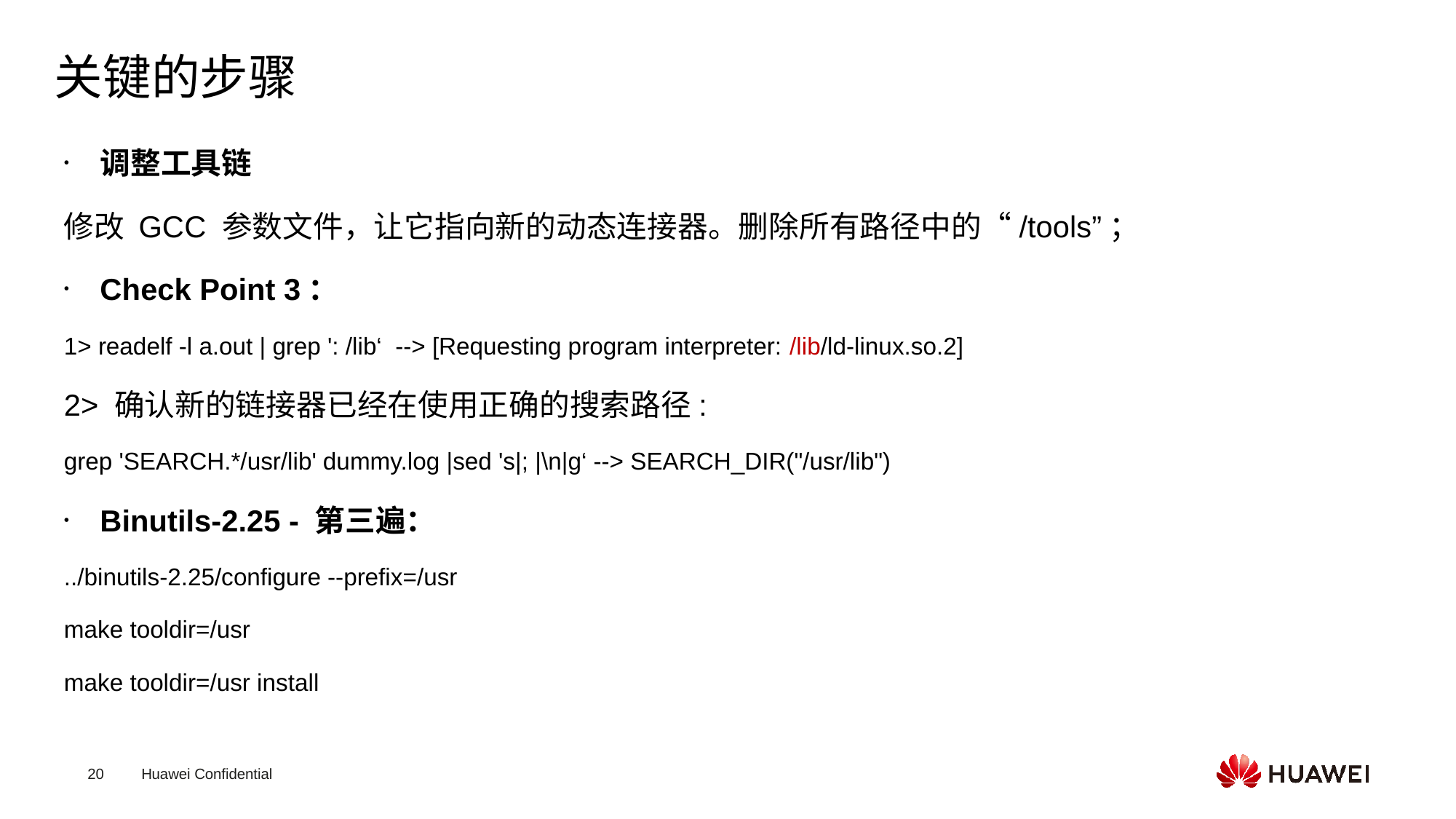

# 关键的步骤
调整工具链
修改 GCC 参数文件，让它指向新的动态连接器。删除所有路径中的“/tools”；
Check Point 3：
1> readelf -l a.out | grep ': /lib‘  --> [Requesting program interpreter: /lib/ld-linux.so.2]
2> 确认新的链接器已经在使用正确的搜索路径:
grep 'SEARCH.*/usr/lib' dummy.log |sed 's|; |\n|g‘ --> SEARCH_DIR("/usr/lib")
Binutils-2.25 - 第三遍：
../binutils-2.25/configure --prefix=/usr
make tooldir=/usr
make tooldir=/usr install